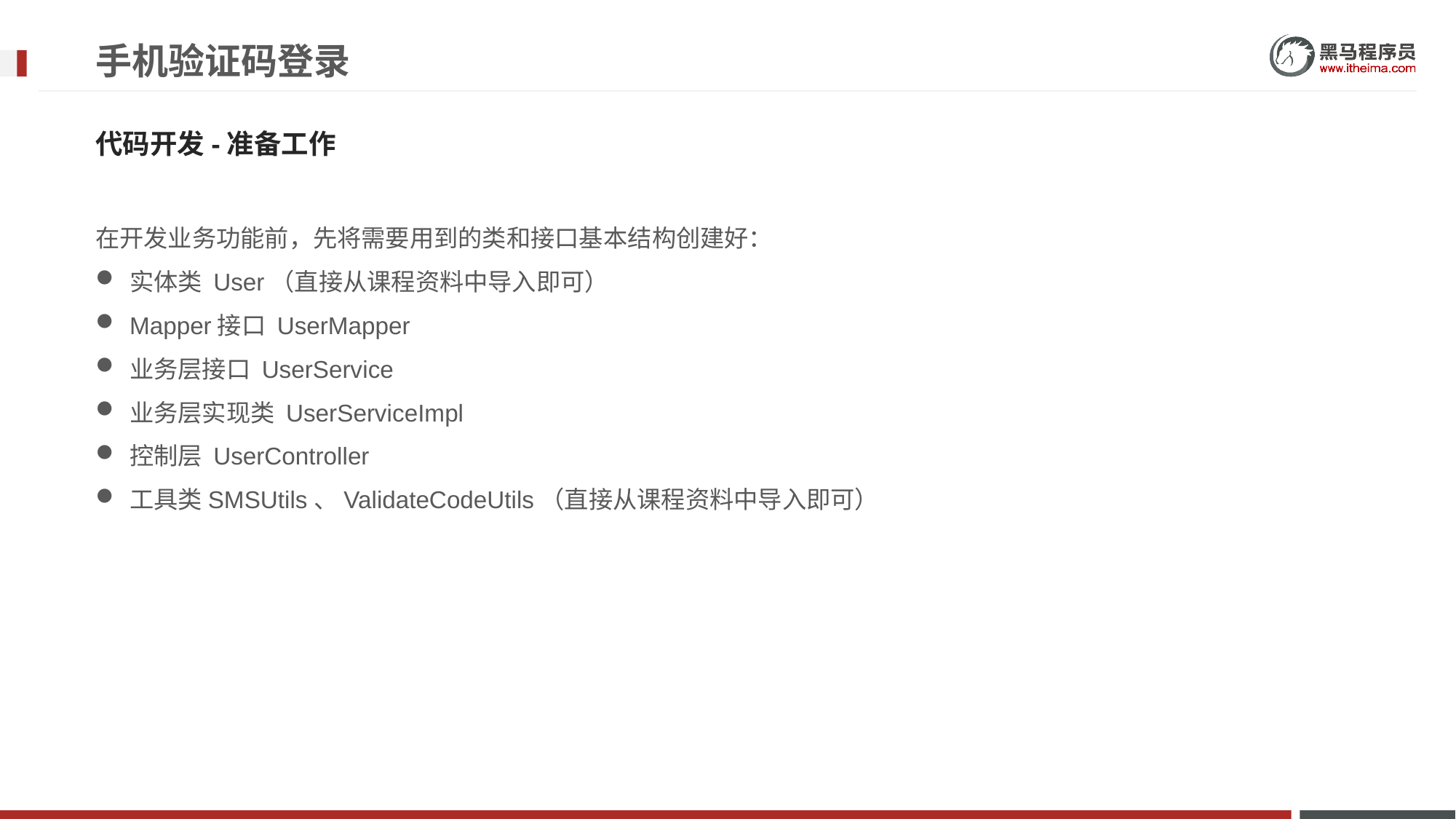

# 手机验证码登录
代码开发-准备工作
在开发业务功能前，先将需要用到的类和接口基本结构创建好：
实体类 User（直接从课程资料中导入即可）
Mapper接口 UserMapper
业务层接口 UserService
业务层实现类 UserServiceImpl
控制层 UserController
工具类SMSUtils、ValidateCodeUtils（直接从课程资料中导入即可）